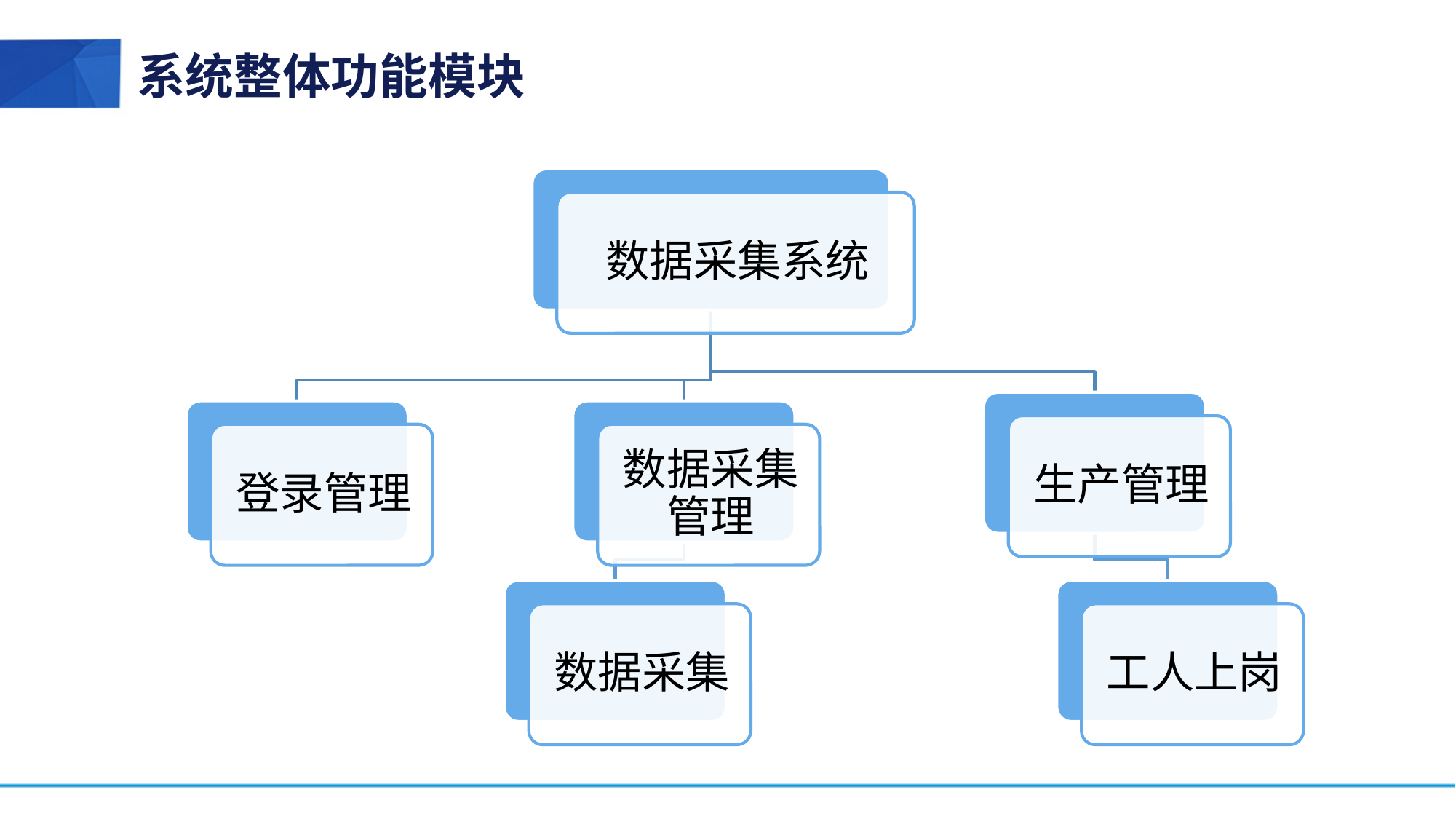

# 系统整体功能模块
数据采集系统
登录管理
数据采集管理
数据采集
生产管理
工人上岗